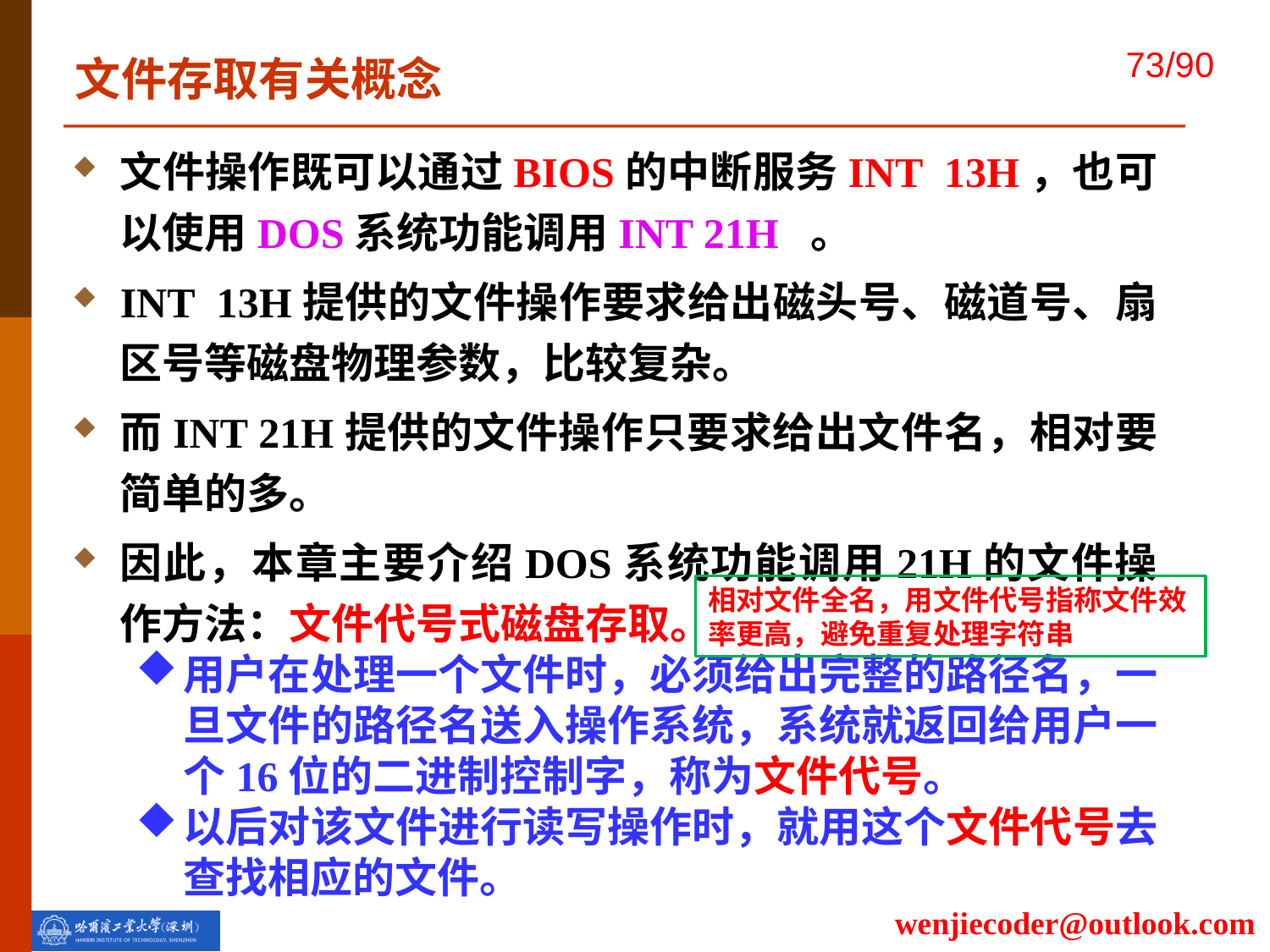

文件存取有关概念
文件操作既可以通过BIOS的中断服务INT  13H，也可以使用DOS系统功能调用INT 21H  。
INT  13H提供的文件操作要求给出磁头号、磁道号、扇区号等磁盘物理参数，比较复杂。
而INT 21H提供的文件操作只要求给出文件名，相对要简单的多。
因此，本章主要介绍DOS系统功能调用21H的文件操作方法：文件代号式磁盘存取。
用户在处理一个文件时，必须给出完整的路径名，一旦文件的路径名送入操作系统，系统就返回给用户一个16位的二进制控制字，称为文件代号。
以后对该文件进行读写操作时，就用这个文件代号去查找相应的文件。
相对文件全名，用文件代号指称文件效率更高，避免重复处理字符串